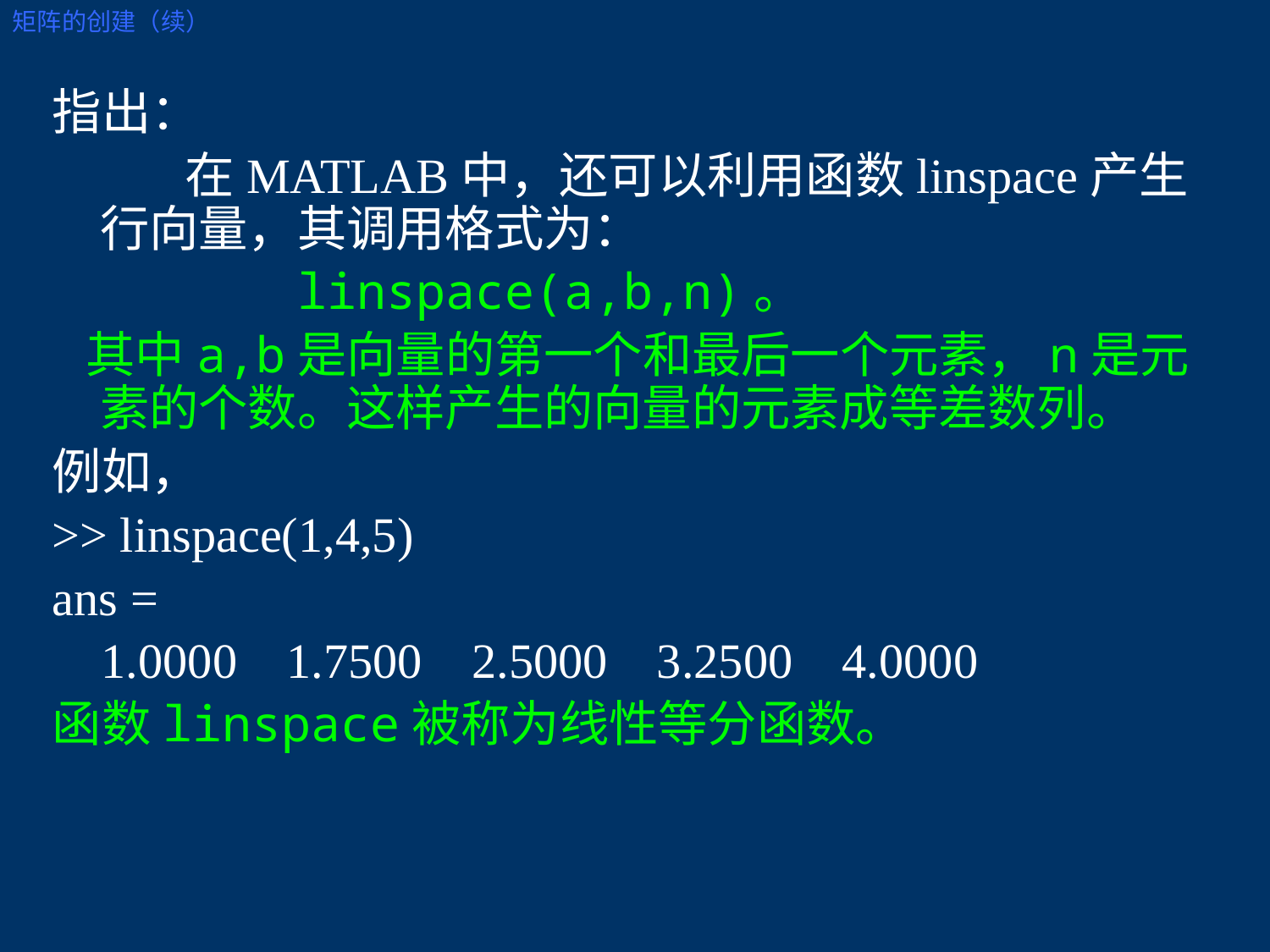

矩阵的创建（续）
指出：
           在MATLAB中，还可以利用函数linspace产生行向量，其调用格式为：
                    linspace(a,b,n)。
  其中a,b是向量的第一个和最后一个元素，n是元素的个数。这样产生的向量的元素成等差数列。
例如，
>> linspace(1,4,5)
ans =
    1.0000    1.7500    2.5000    3.2500    4.0000
函数linspace被称为线性等分函数。